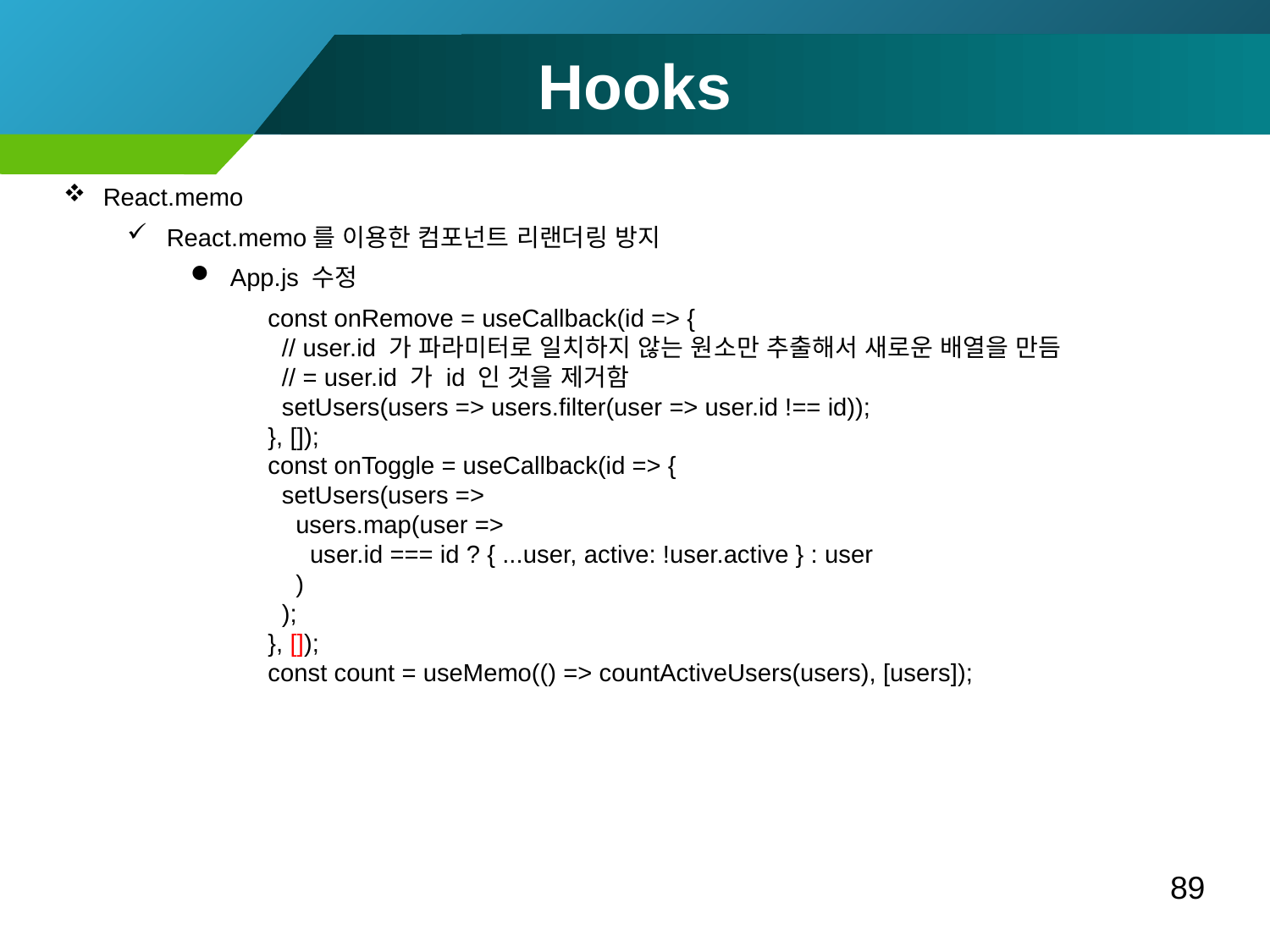

Hooks
React.memo
React.memo를 이용한 컴포넌트 리랜더링 방지
App.js 수정
  const onRemove = useCallback(id => {
    // user.id 가 파라미터로 일치하지 않는 원소만 추출해서 새로운 배열을 만듬
    // = user.id 가 id 인 것을 제거함
    setUsers(users => users.filter(user => user.id !== id));
  }, []);
  const onToggle = useCallback(id => {
    setUsers(users =>
      users.map(user =>
        user.id === id ? { ...user, active: !user.active } : user
      )
    );
  }, []);
  const count = useMemo(() => countActiveUsers(users), [users]);
89